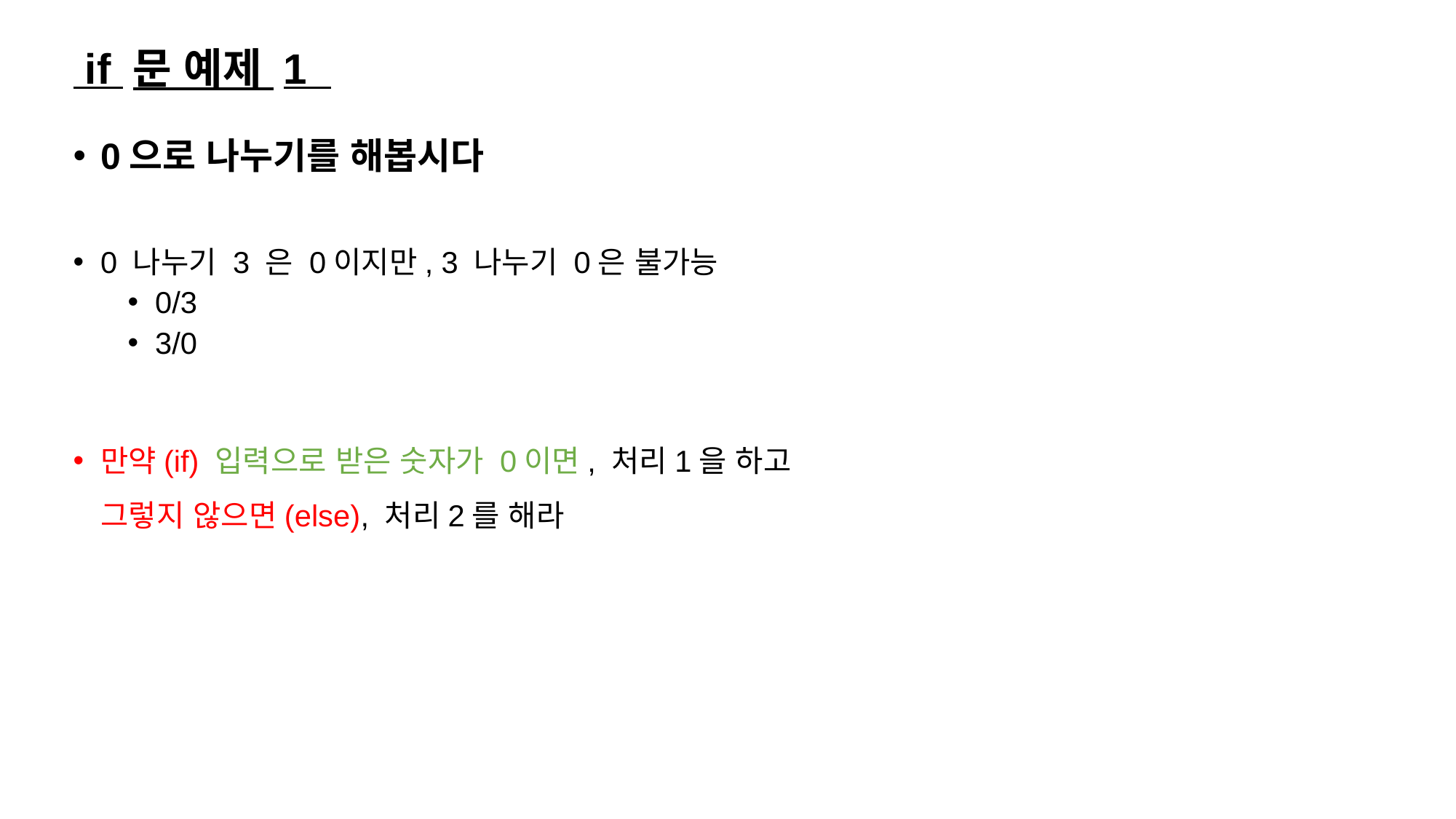

# if 문 예제 1
0으로 나누기를 해봅시다

0 나누기 3 은 0이지만, 3 나누기 0은 불가능
0/3
3/0

만약(if) 입력으로 받은 숫자가 0이면, 처리1을 하고
그렇지 않으면(else), 처리2를 해라